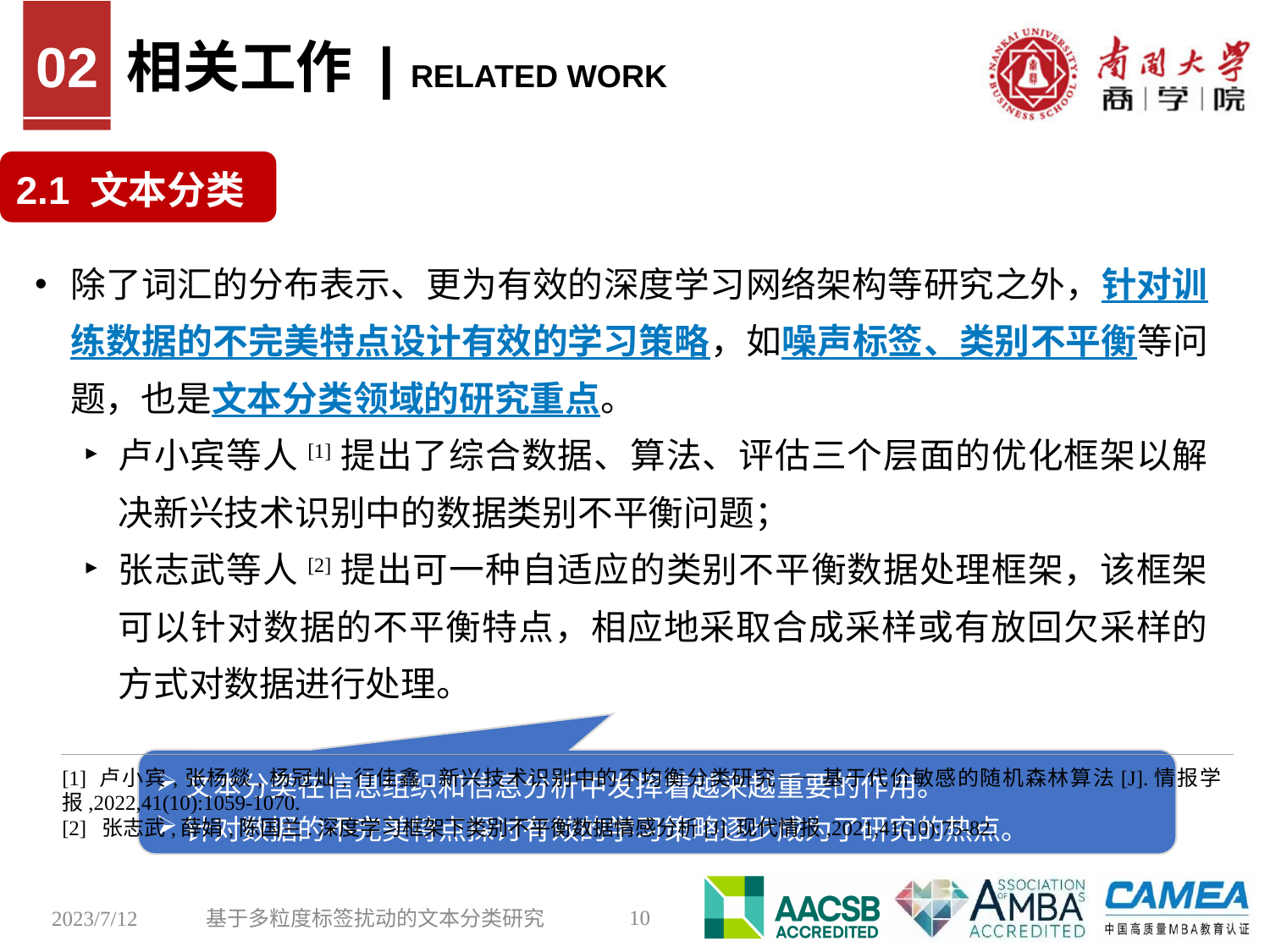

相关工作 | RELATED WORK
02
2.1 文本分类
除了词汇的分布表示、更为有效的深度学习网络架构等研究之外，针对训练数据的不完美特点设计有效的学习策略，如噪声标签、类别不平衡等问题，也是文本分类领域的研究重点。
卢小宾等人[1]提出了综合数据、算法、评估三个层面的优化框架以解决新兴技术识别中的数据类别不平衡问题；
张志武等人[2]提出可一种自适应的类别不平衡数据处理框架，该框架可以针对数据的不平衡特点，相应地采取合成采样或有放回欠采样的方式对数据进行处理。
文本分类在信息组织和信息分析中发挥着越来越重要的作用。
针对数据的不完美特点探讨有效的学习策略逐步成为了研究的热点。
[1] 卢小宾,张杨燚,杨冠灿,行佳鑫.新兴技术识别中的不均衡分类研究——基于代价敏感的随机森林算法[J].情报学报,2022,41(10):1059-1070.
[2]  张志武,薛娟,陈国兰.深度学习框架下类别不平衡数据情感分析[J].现代情报,2021,41(10):75-82.
10
2023/7/12
基于多粒度标签扰动的文本分类研究